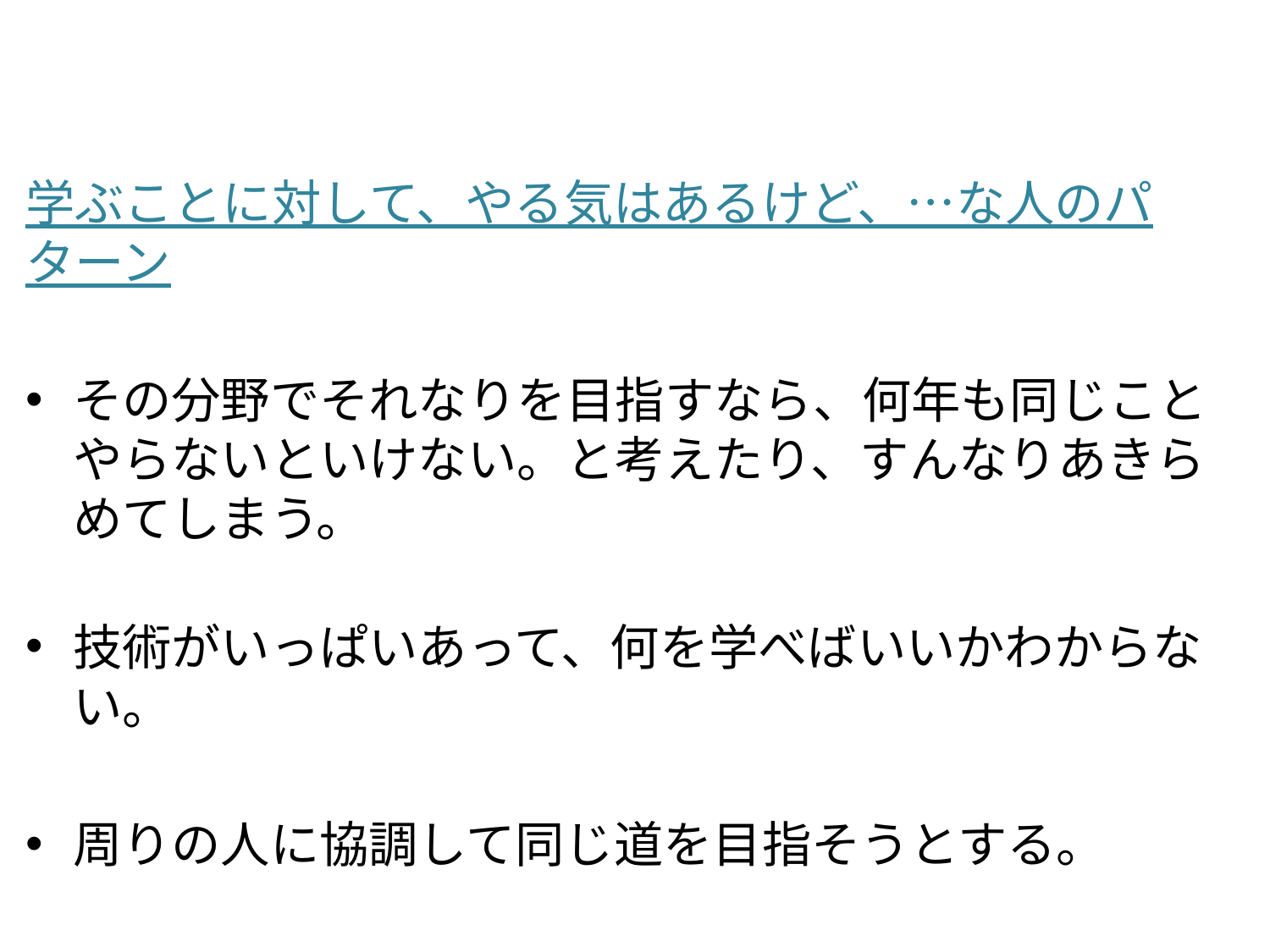

学ぶことに対して、やる気はあるけど、…な人のパターン

その分野でそれなりを目指すなら、何年も同じことやらないといけない。と考えたり、すんなりあきらめてしまう。
技術がいっぱいあって、何を学べばいいかわからない。

周りの人に協調して同じ道を目指そうとする。